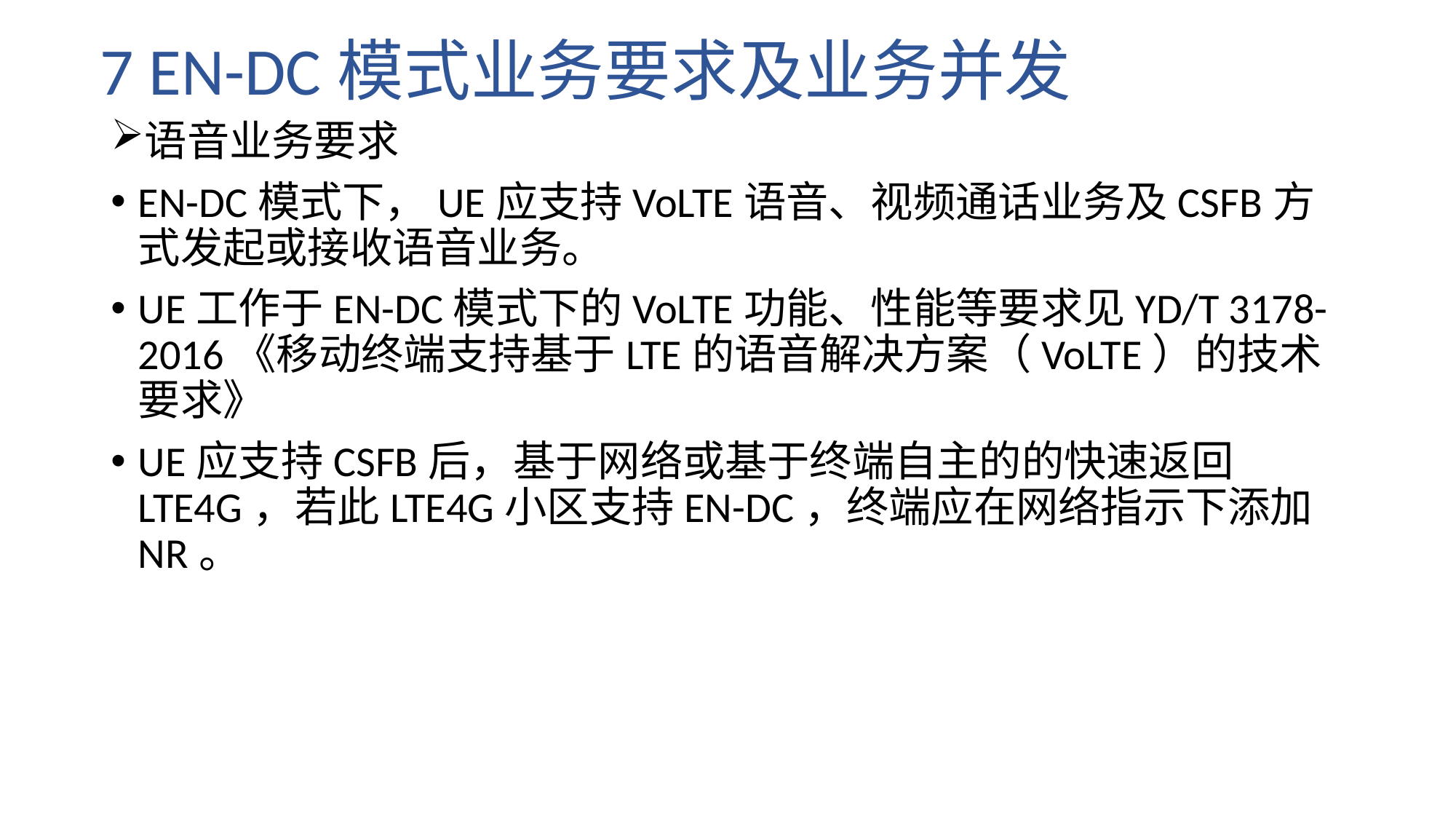

# 7 EN-DC模式业务要求及业务并发
语音业务要求
EN-DC模式下，UE应支持VoLTE语音、视频通话业务及CSFB方式发起或接收语音业务。
UE工作于EN-DC模式下的VoLTE功能、性能等要求见YD/T 3178-2016《移动终端支持基于LTE的语音解决方案（VoLTE）的技术要求》
UE应支持CSFB后，基于网络或基于终端自主的的快速返回LTE4G，若此LTE4G小区支持EN-DC，终端应在网络指示下添加NR。